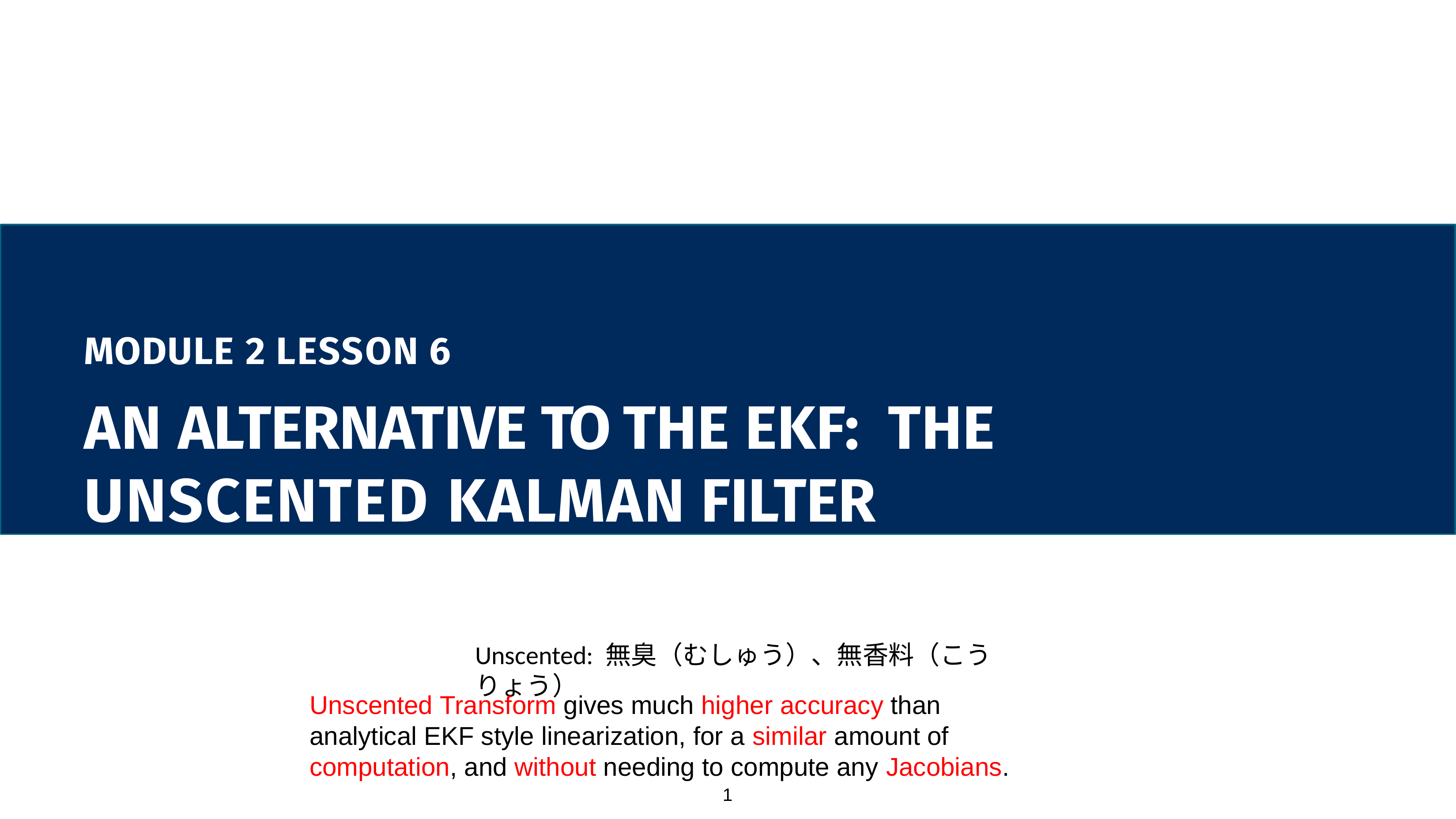

MODULE 2 LESSON 6
AN ALTERNATIVE TO THE EKF:  THE UNSCENTED KALMAN FILTER
Unscented: 無臭（むしゅう）、無香料（こうりょう）
Unscented Transform gives much higher accuracy than analytical EKF style linearization, for a similar amount of computation, and without needing to compute any Jacobians.
1